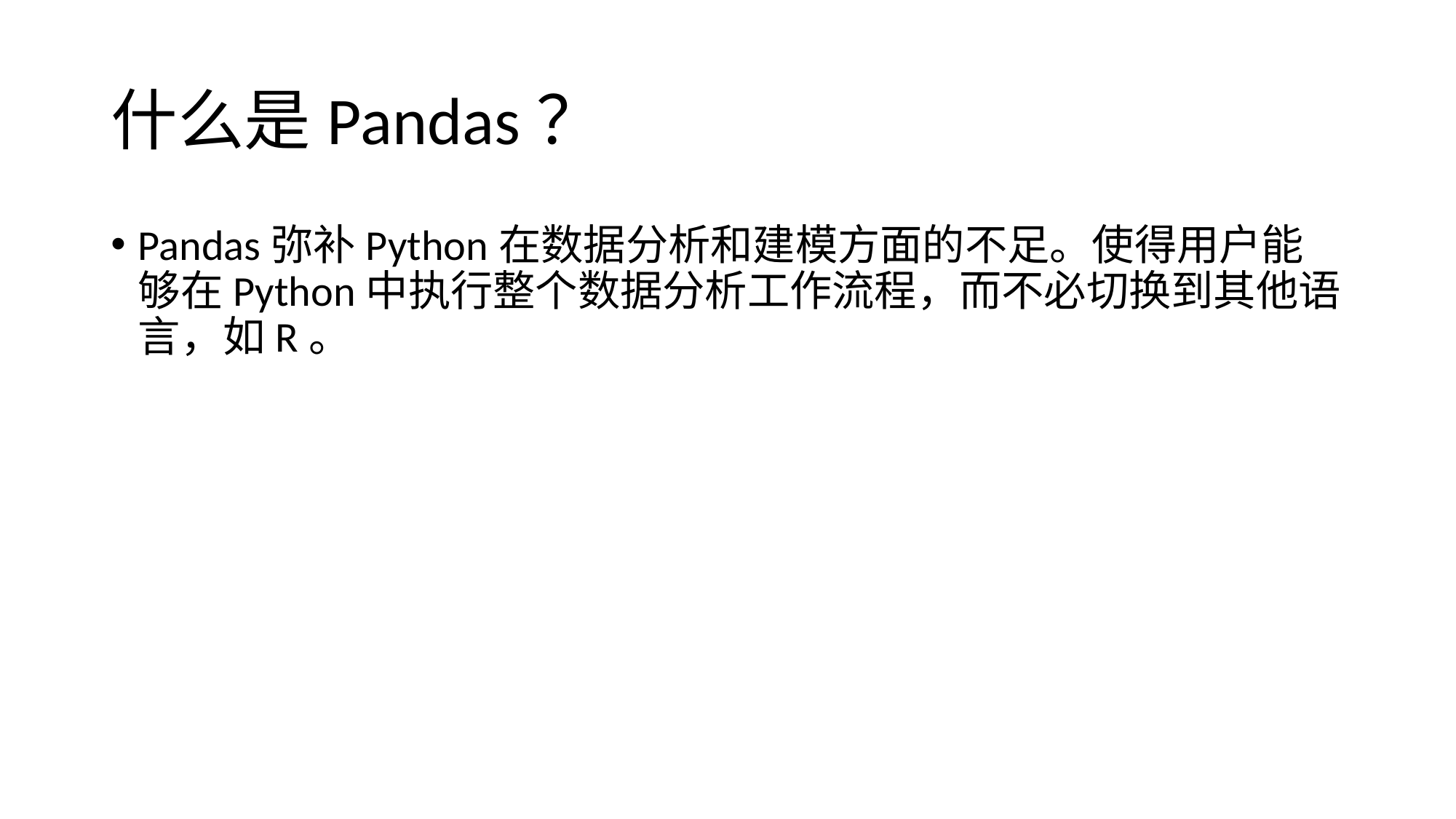

# 什么是Pandas？
Pandas弥补Python在数据分析和建模方面的不足。使得用户能够在Python中执行整个数据分析工作流程，而不必切换到其他语言，如R。